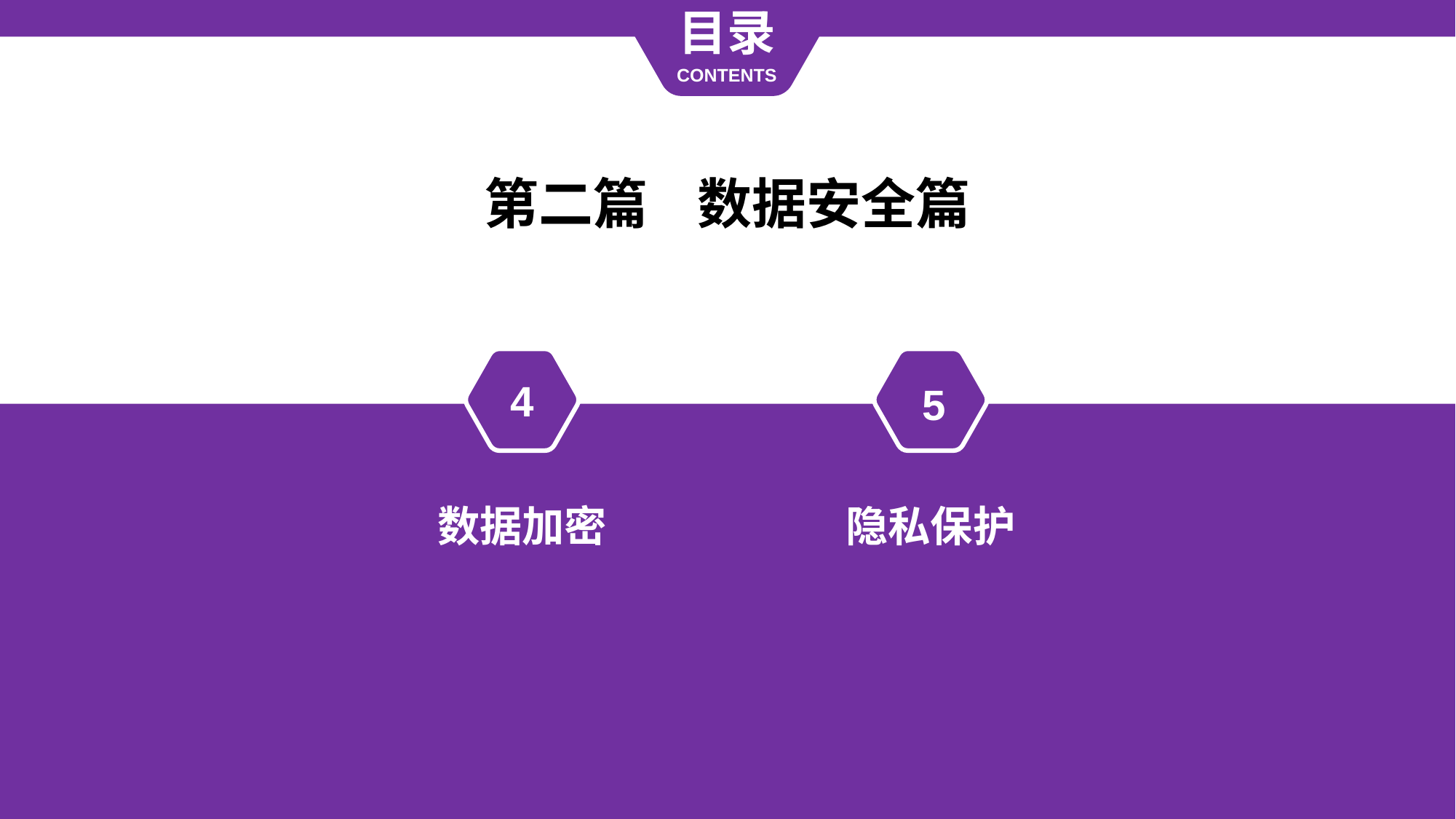

目录

CONTENTS
第二篇    数据安全篇

4
5

数据加密
隐私保护